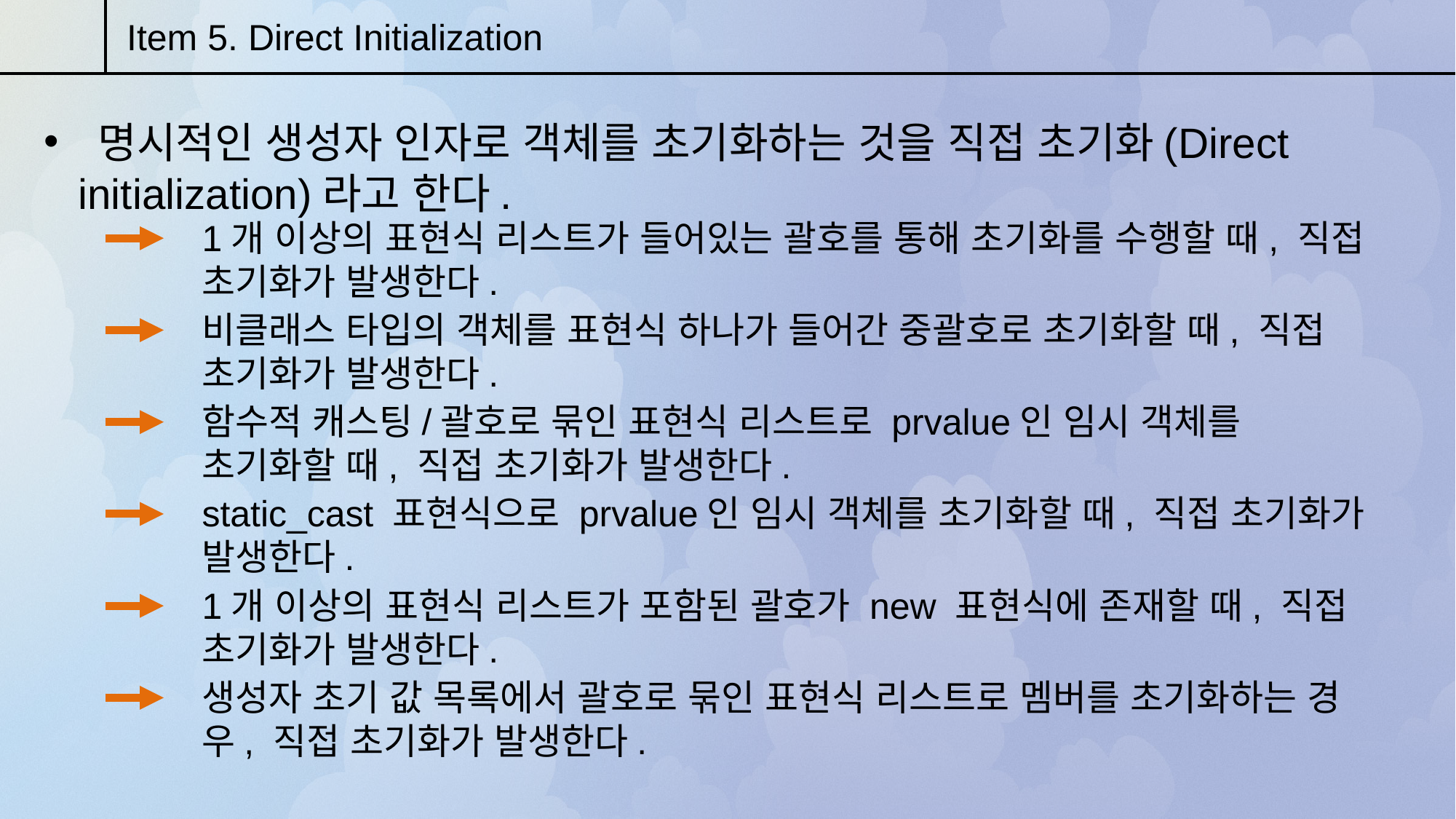

Item 5. Direct Initialization
 명시적인 생성자 인자로 객체를 초기화하는 것을 직접 초기화(Direct initialization)라고 한다.
1개 이상의 표현식 리스트가 들어있는 괄호를 통해 초기화를 수행할 때, 직접 초기화가 발생한다.
비클래스 타입의 객체를 표현식 하나가 들어간 중괄호로 초기화할 때, 직접 초기화가 발생한다.
함수적 캐스팅/괄호로 묶인 표현식 리스트로 prvalue인 임시 객체를 초기화할 때, 직접 초기화가 발생한다.
static_cast 표현식으로 prvalue인 임시 객체를 초기화할 때, 직접 초기화가 발생한다.
1개 이상의 표현식 리스트가 포함된 괄호가 new 표현식에 존재할 때, 직접 초기화가 발생한다.
생성자 초기 값 목록에서 괄호로 묶인 표현식 리스트로 멤버를 초기화하는 경우, 직접 초기화가 발생한다.